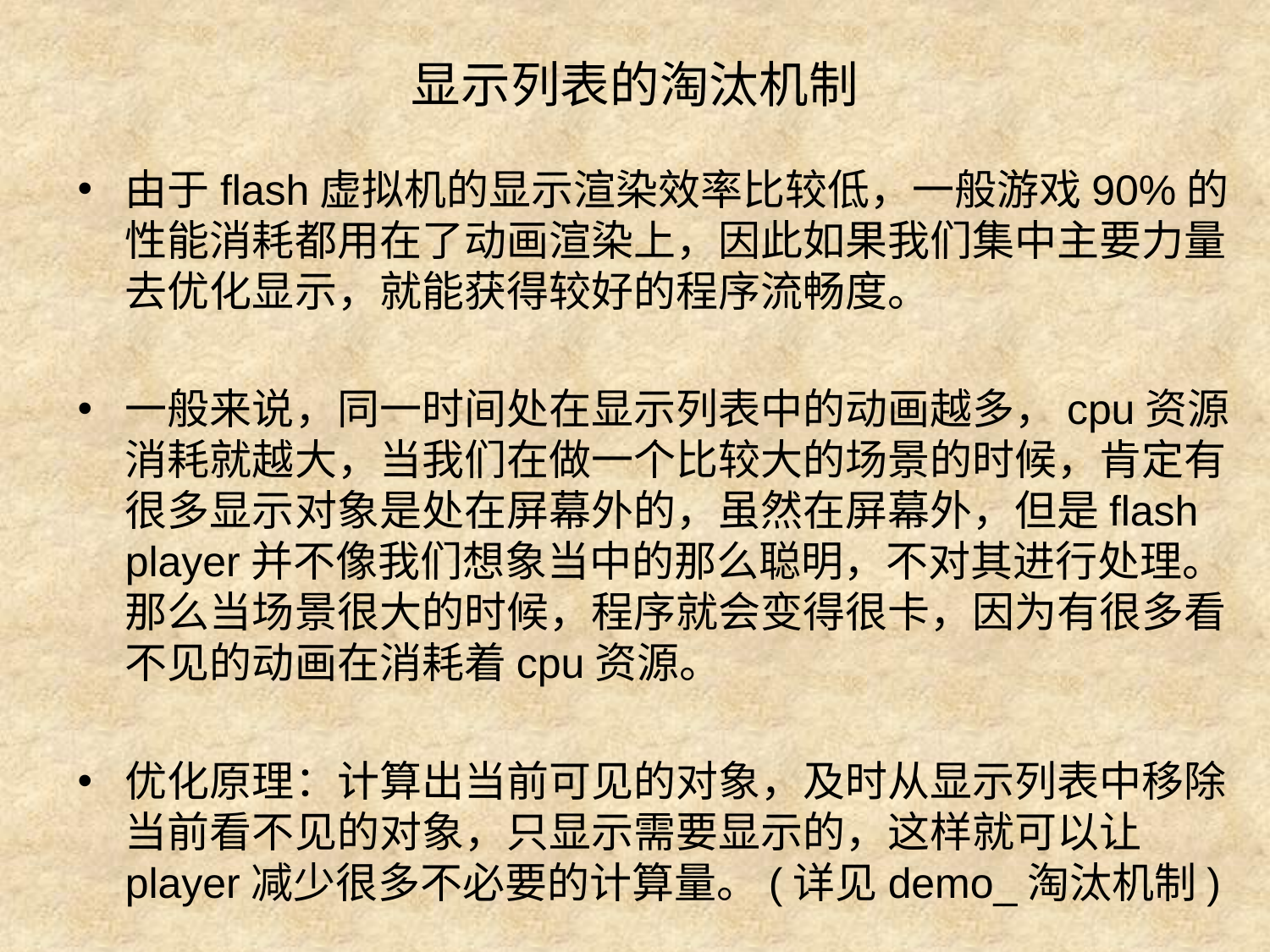

# 显示列表的淘汰机制
由于flash虚拟机的显示渲染效率比较低，一般游戏90%的性能消耗都用在了动画渲染上，因此如果我们集中主要力量去优化显示，就能获得较好的程序流畅度。

一般来说，同一时间处在显示列表中的动画越多，cpu资源消耗就越大，当我们在做一个比较大的场景的时候，肯定有很多显示对象是处在屏幕外的，虽然在屏幕外，但是flash player并不像我们想象当中的那么聪明，不对其进行处理。那么当场景很大的时候，程序就会变得很卡，因为有很多看不见的动画在消耗着cpu资源。

优化原理：计算出当前可见的对象，及时从显示列表中移除当前看不见的对象，只显示需要显示的，这样就可以让player减少很多不必要的计算量。(详见demo_淘汰机制)